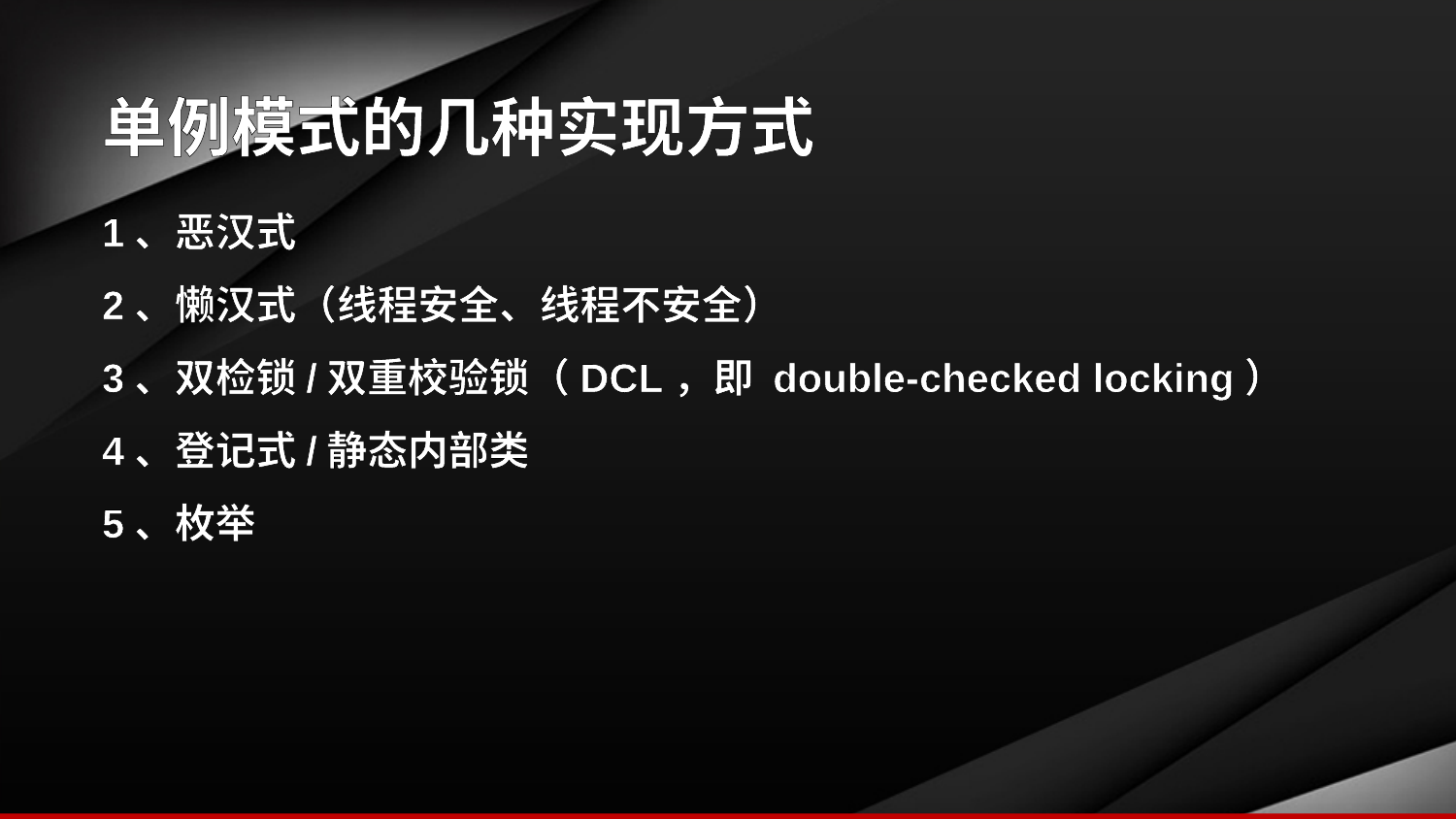

单例模式的几种实现方式
1、恶汉式
2、懒汉式（线程安全、线程不安全）
3、双检锁/双重校验锁（DCL，即 double-checked locking）
4、登记式/静态内部类
5、枚举